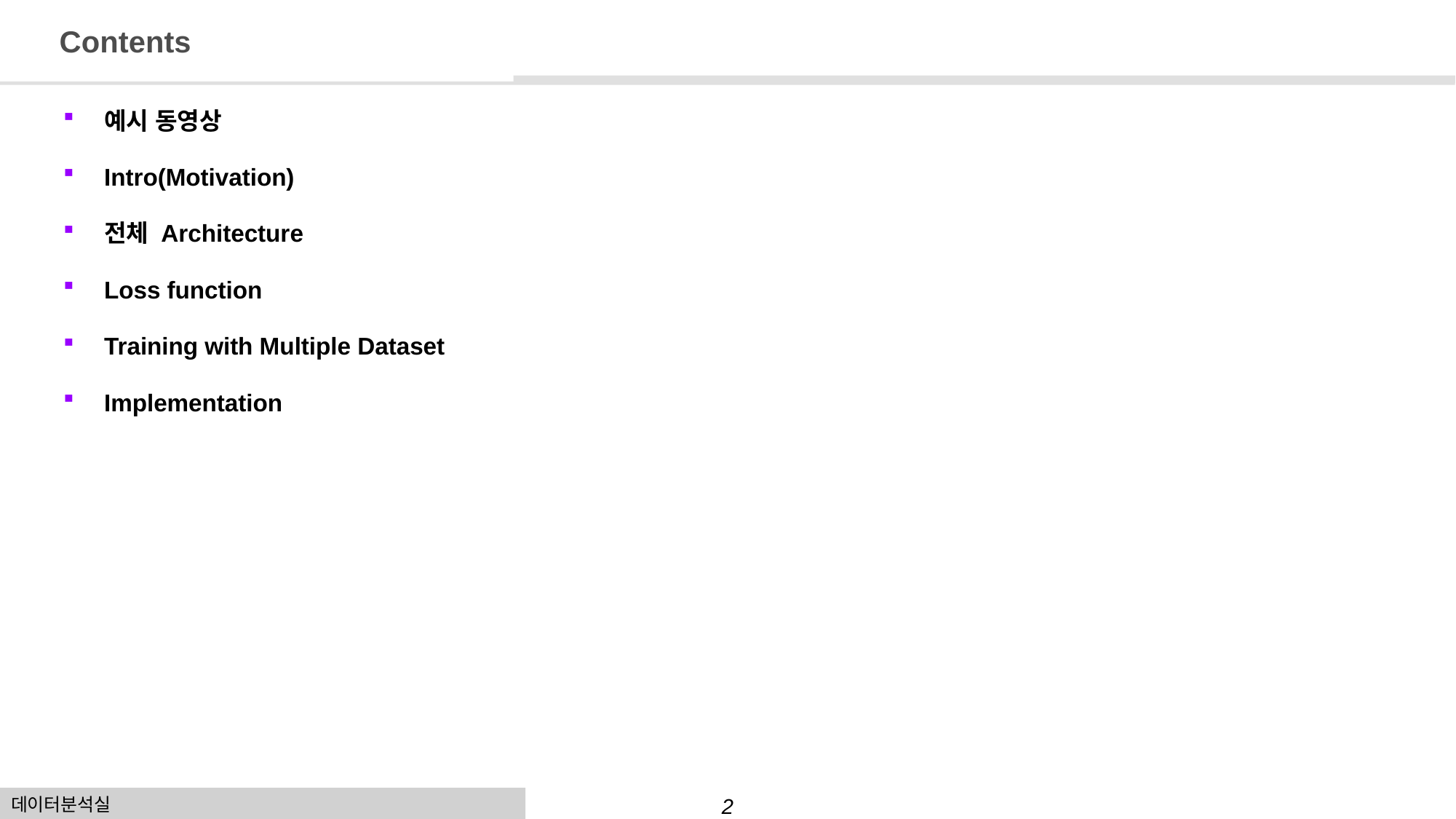

# Contents
예시 동영상
Intro(Motivation)
전체 Architecture
Loss function
Training with Multiple Dataset
Implementation